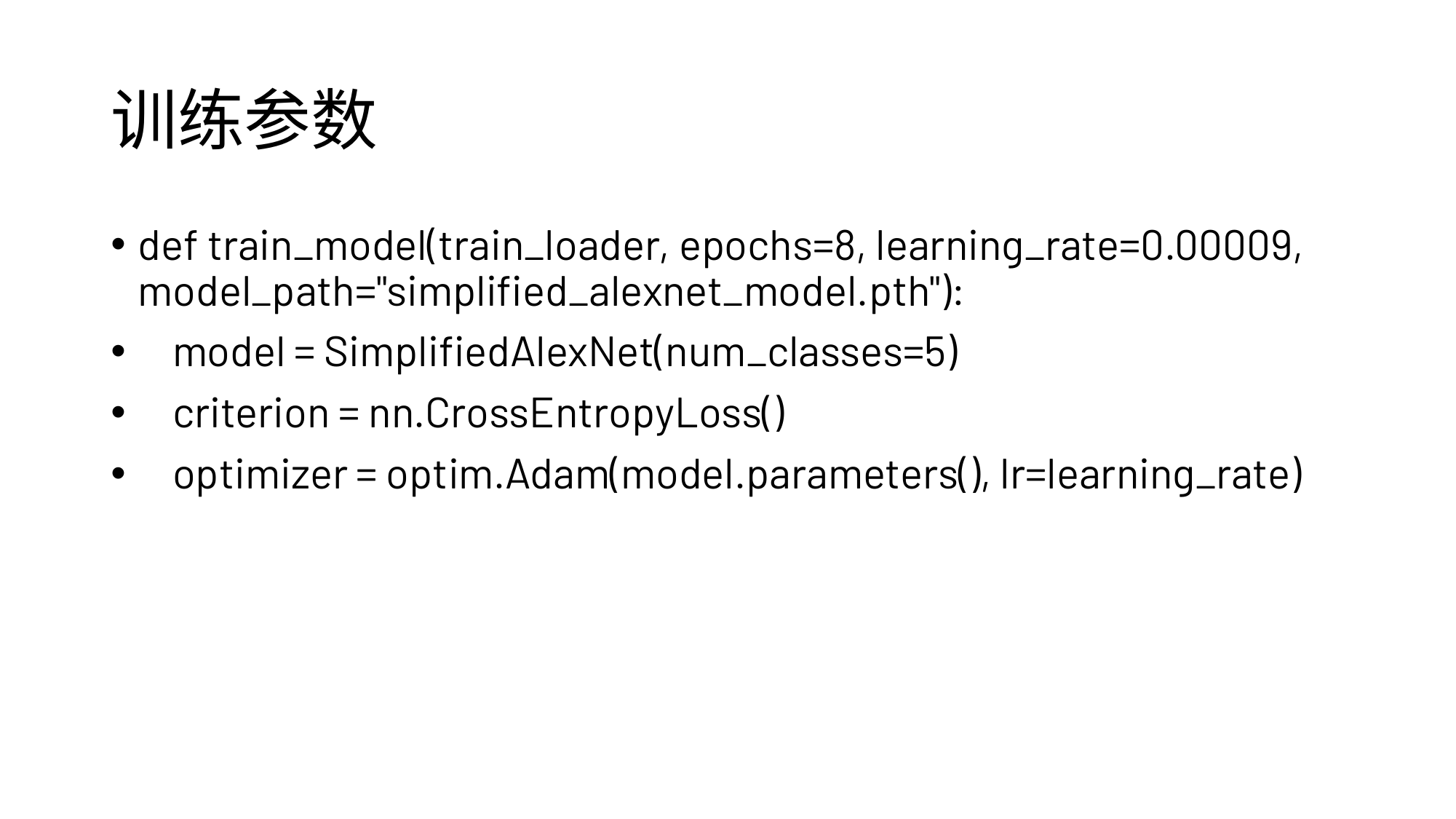

# 训练参数
def train_model(train_loader, epochs=8, learning_rate=0.00009, model_path="simplified_alexnet_model.pth"):
    model = SimplifiedAlexNet(num_classes=5)
    criterion = nn.CrossEntropyLoss()
    optimizer = optim.Adam(model.parameters(), lr=learning_rate)